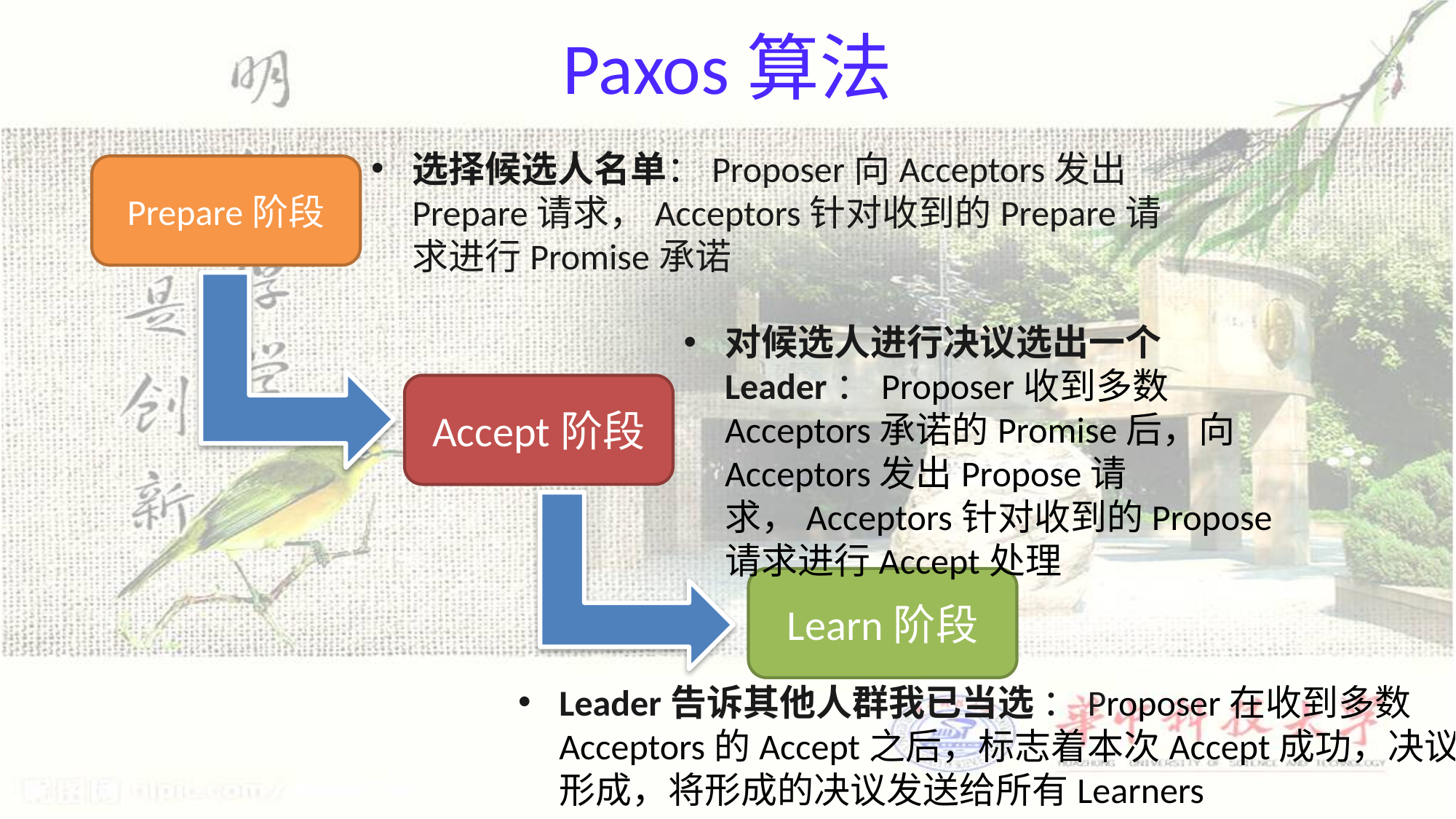

# Paxos算法
选择候选人名单：Proposer向Acceptors发出Prepare请求，Acceptors针对收到的Prepare请求进行Promise承诺
Prepare阶段

对候选人进行决议选出一个Leader：Proposer收到多数Acceptors承诺的Promise后，向Acceptors发出Propose请求，Acceptors针对收到的Propose请求进行Accept处理
Accept阶段

Learn阶段
Leader告诉其他人群我已当选 ：Proposer在收到多数Acceptors的Accept之后，标志着本次Accept成功，决议形成，将形成的决议发送给所有Learners